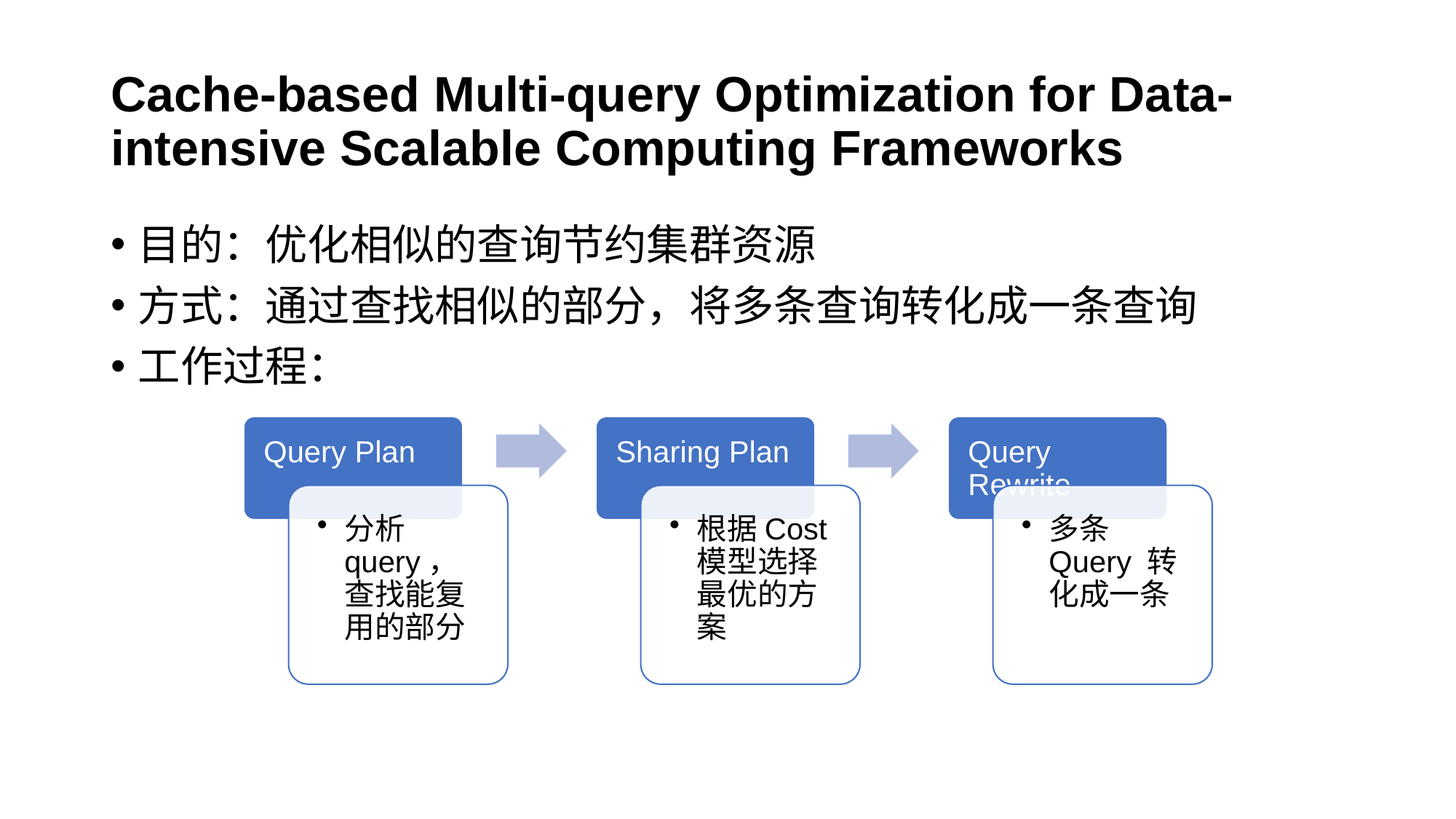

# Cache-based Multi-query Optimization for Data-intensive Scalable Computing Frameworks
目的：优化相似的查询节约集群资源
方式：通过查找相似的部分，将多条查询转化成一条查询
工作过程：

Query Plan
分析query，查找能复用的部分

Sharing Plan
根据Cost模型选择最优的方案

Query Rewrite
多条Query 转化成一条